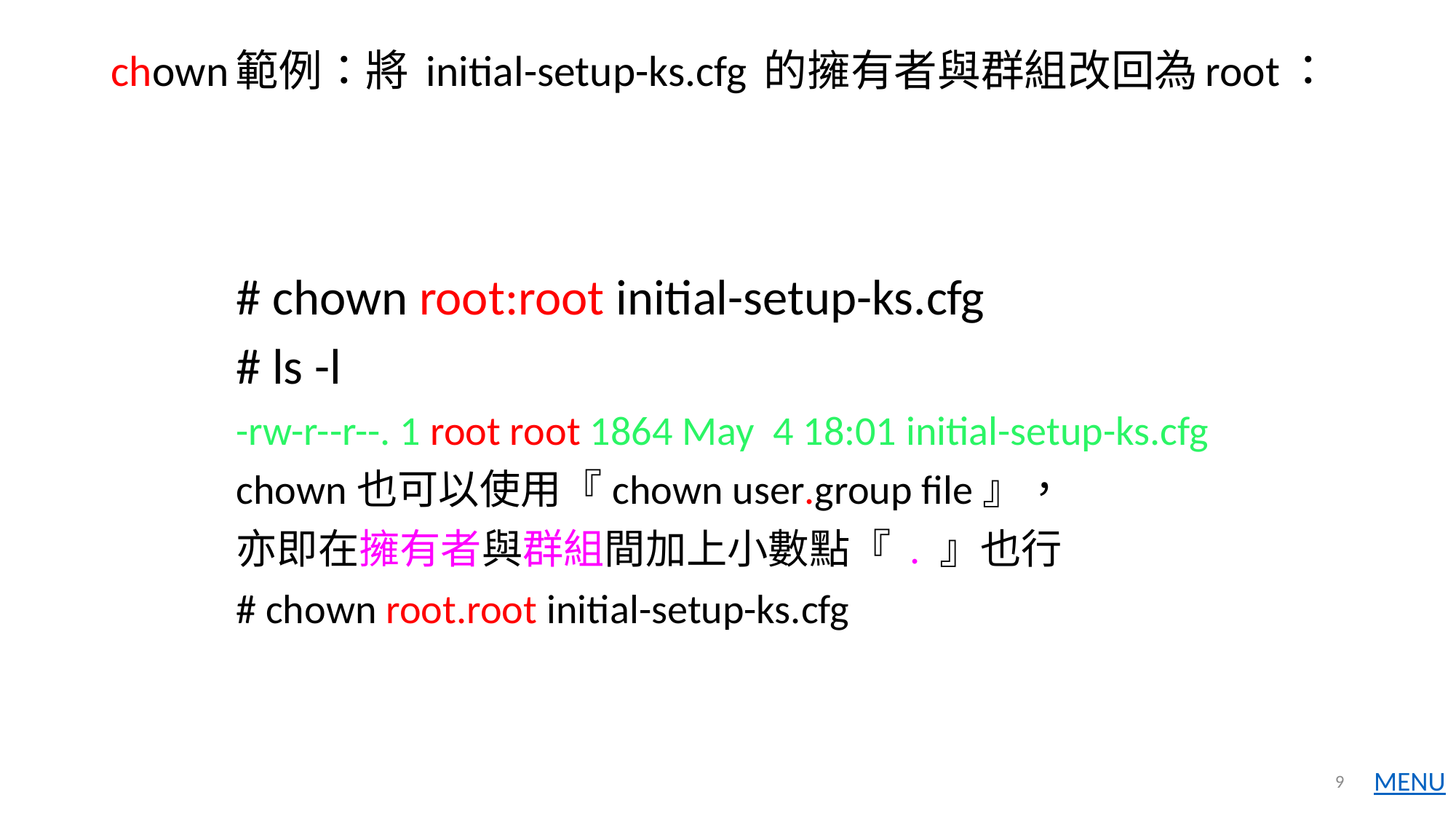

# chown範例：將 initial-setup-ks.cfg 的擁有者與群組改回為root：
# chown root:root initial-setup-ks.cfg
# ls -l
-rw-r--r--. 1 root root 1864 May  4 18:01 initial-setup-ks.cfg
chown也可以使用『chown user.group file』，
亦即在擁有者與群組間加上小數點『 . 』也行
# chown root.root initial-setup-ks.cfg

9